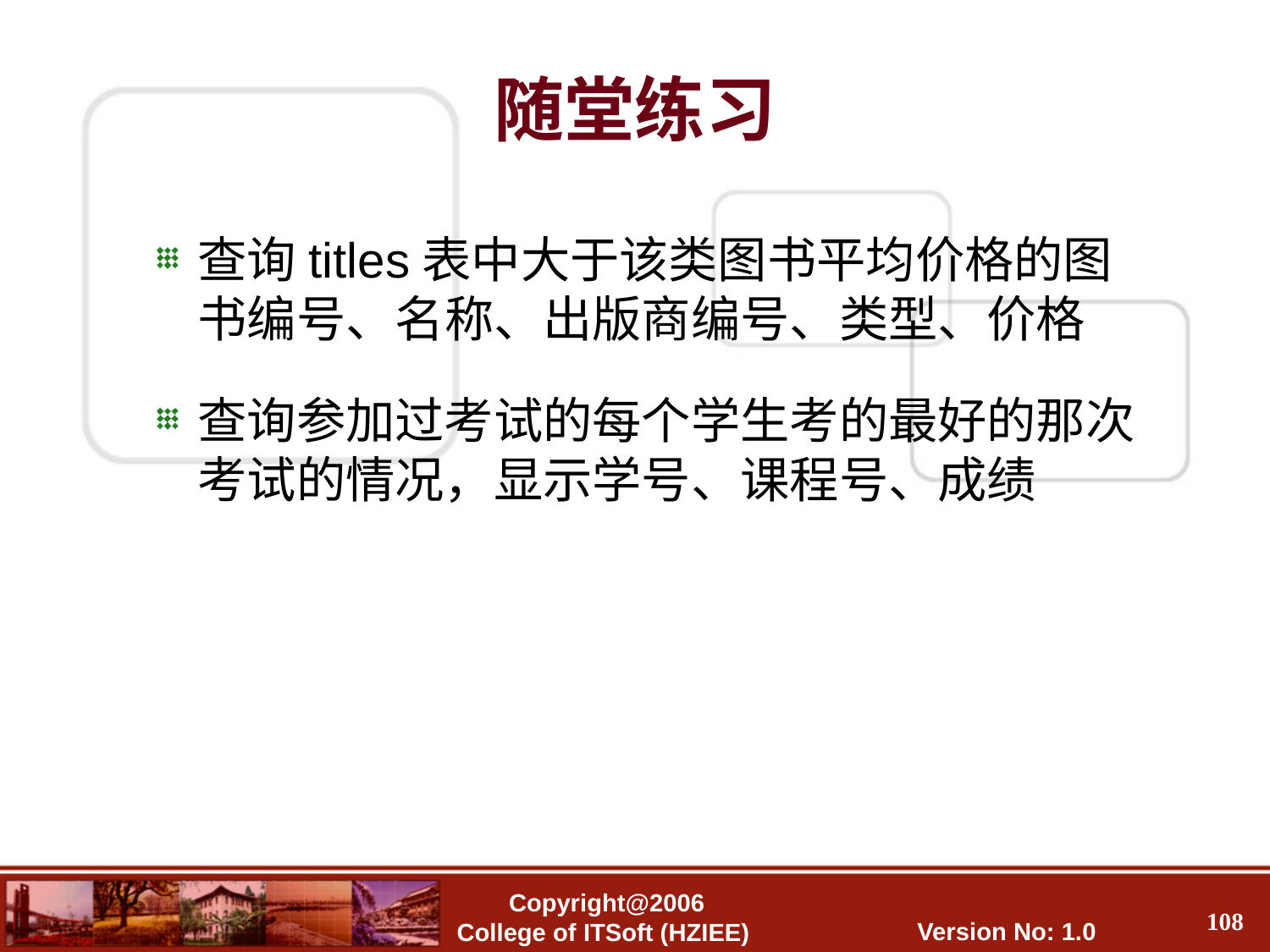

随堂练习
查询titles表中大于该类图书平均价格的图书编号、名称、出版商编号、类型、价格
查询参加过考试的每个学生考的最好的那次考试的情况，显示学号、课程号、成绩